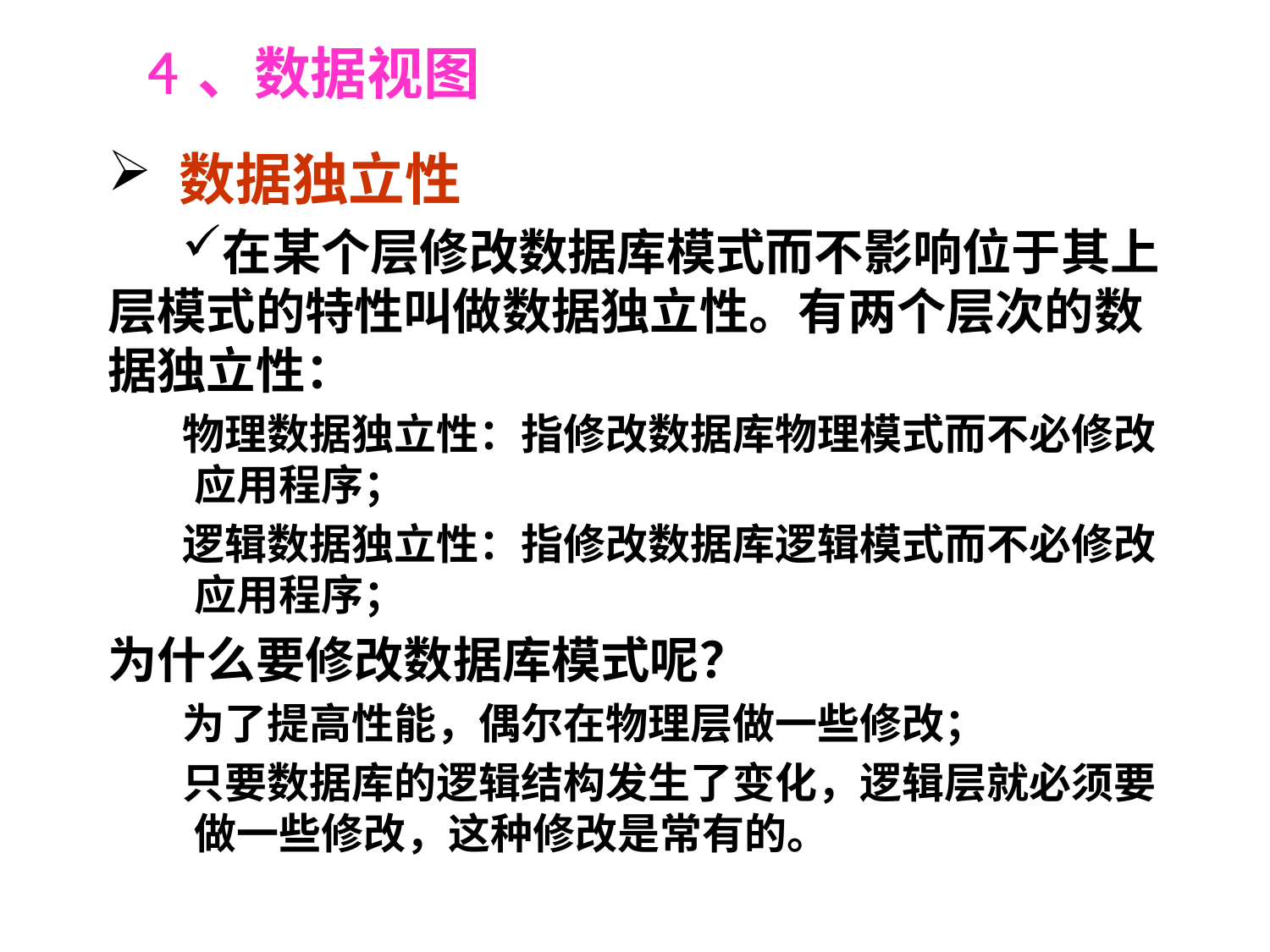

4、数据视图
 数据独立性
在某个层修改数据库模式而不影响位于其上层模式的特性叫做数据独立性。有两个层次的数据独立性：
物理数据独立性：指修改数据库物理模式而不必修改应用程序；
逻辑数据独立性：指修改数据库逻辑模式而不必修改应用程序；
为什么要修改数据库模式呢？
为了提高性能，偶尔在物理层做一些修改；
只要数据库的逻辑结构发生了变化，逻辑层就必须要做一些修改，这种修改是常有的。